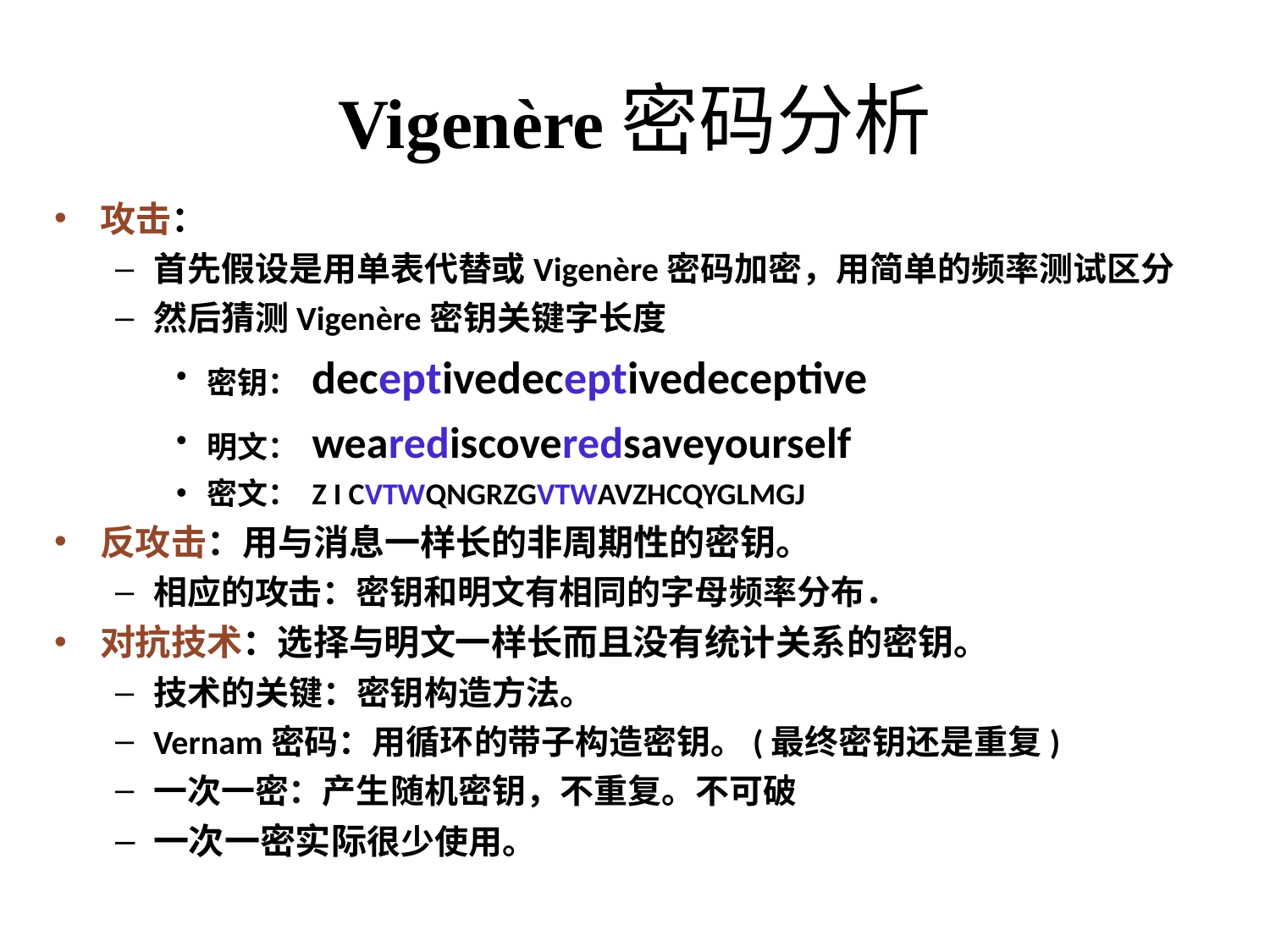

# Vigenère密码分析
攻击：
首先假设是用单表代替或Vigenère密码加密，用简单的频率测试区分
然后猜测Vigenère密钥关键字长度
密钥： deceptivedeceptivedeceptive
明文： wearediscoveredsaveyourself
密文： Z I CVTWQNGRZGVTWAVZHCQYGLMGJ
反攻击：用与消息一样长的非周期性的密钥。
相应的攻击：密钥和明文有相同的字母频率分布．
对抗技术：选择与明文一样长而且没有统计关系的密钥。
技术的关键：密钥构造方法。
Vernam密码：用循环的带子构造密钥。(最终密钥还是重复)
一次一密：产生随机密钥，不重复。不可破
一次一密实际很少使用。